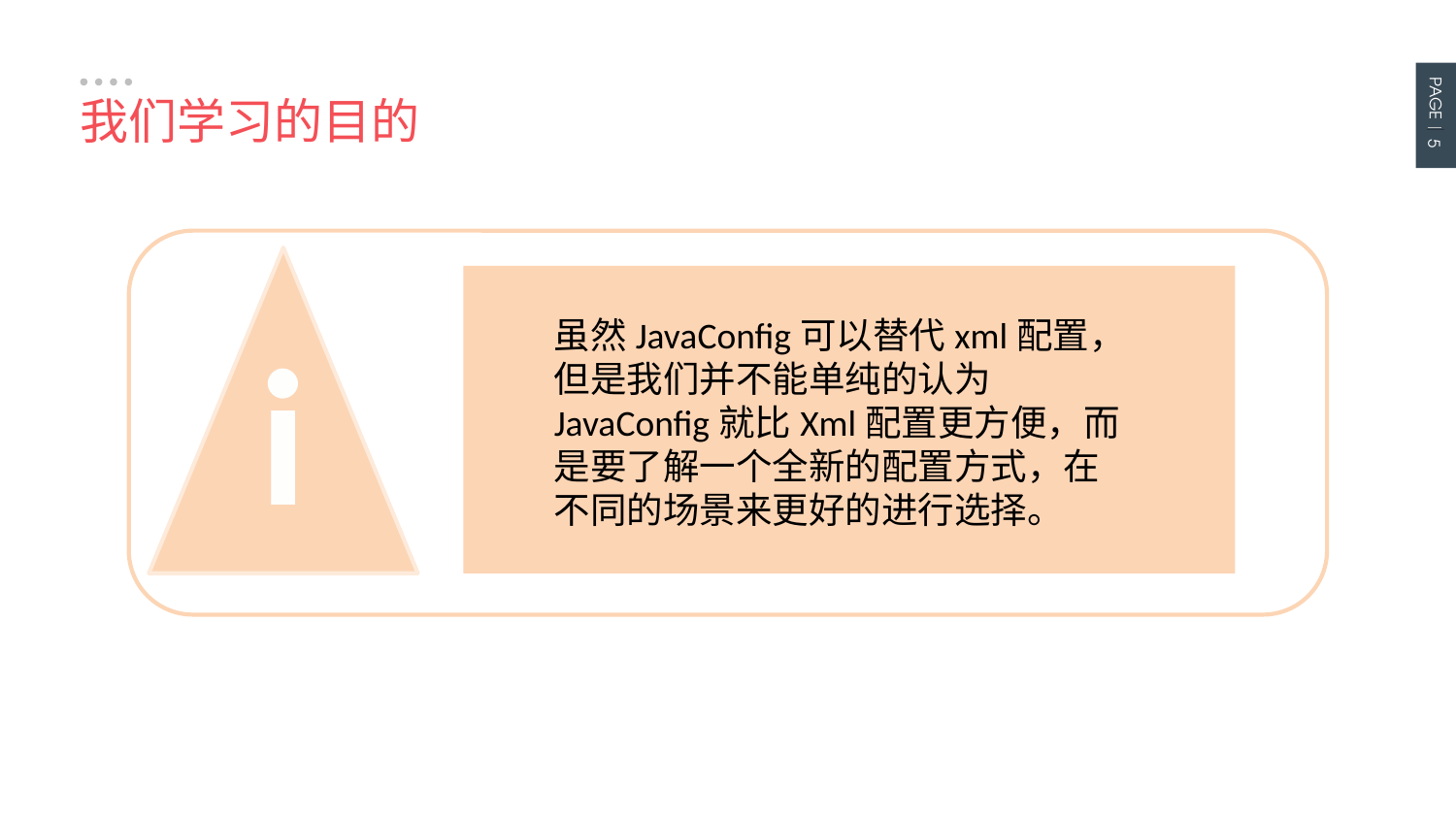

我们学习的目的

i
虽然JavaConfig可以替代xml配置，但是我们并不能单纯的认为JavaConfig就比Xml配置更方便，而是要了解一个全新的配置方式，在不同的场景来更好的进行选择。